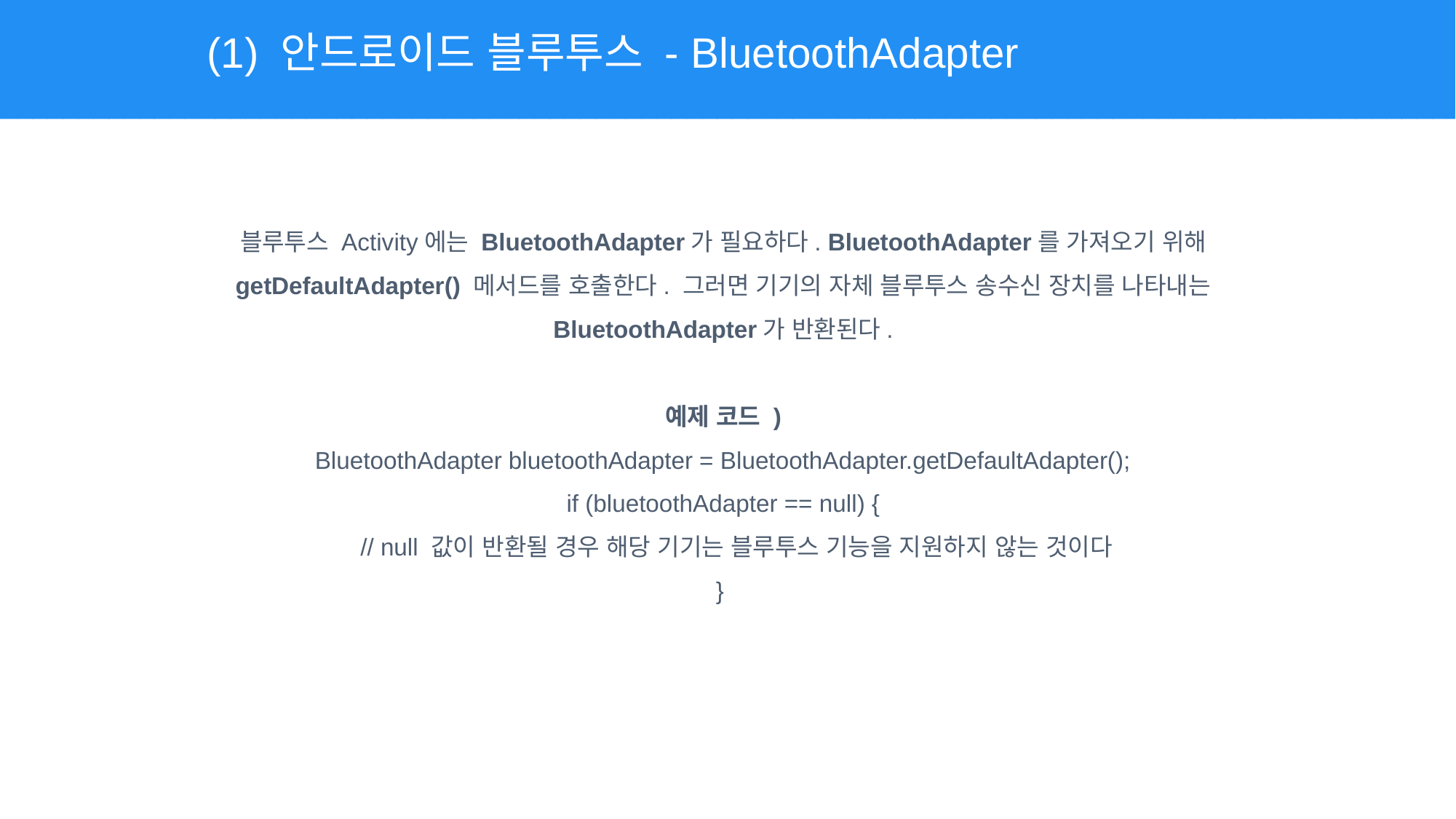

(1) 안드로이드 블루투스 - BluetoothAdapter
블루투스 Activity에는 BluetoothAdapter가 필요하다. BluetoothAdapter를 가져오기 위해 getDefaultAdapter() 메서드를 호출한다. 그러면 기기의 자체 블루투스 송수신 장치를 나타내는 BluetoothAdapter가 반환된다.

예제 코드 )
BluetoothAdapter bluetoothAdapter = BluetoothAdapter.getDefaultAdapter();
if (bluetoothAdapter == null) {
    // null 값이 반환될 경우 해당 기기는 블루투스 기능을 지원하지 않는 것이다
}